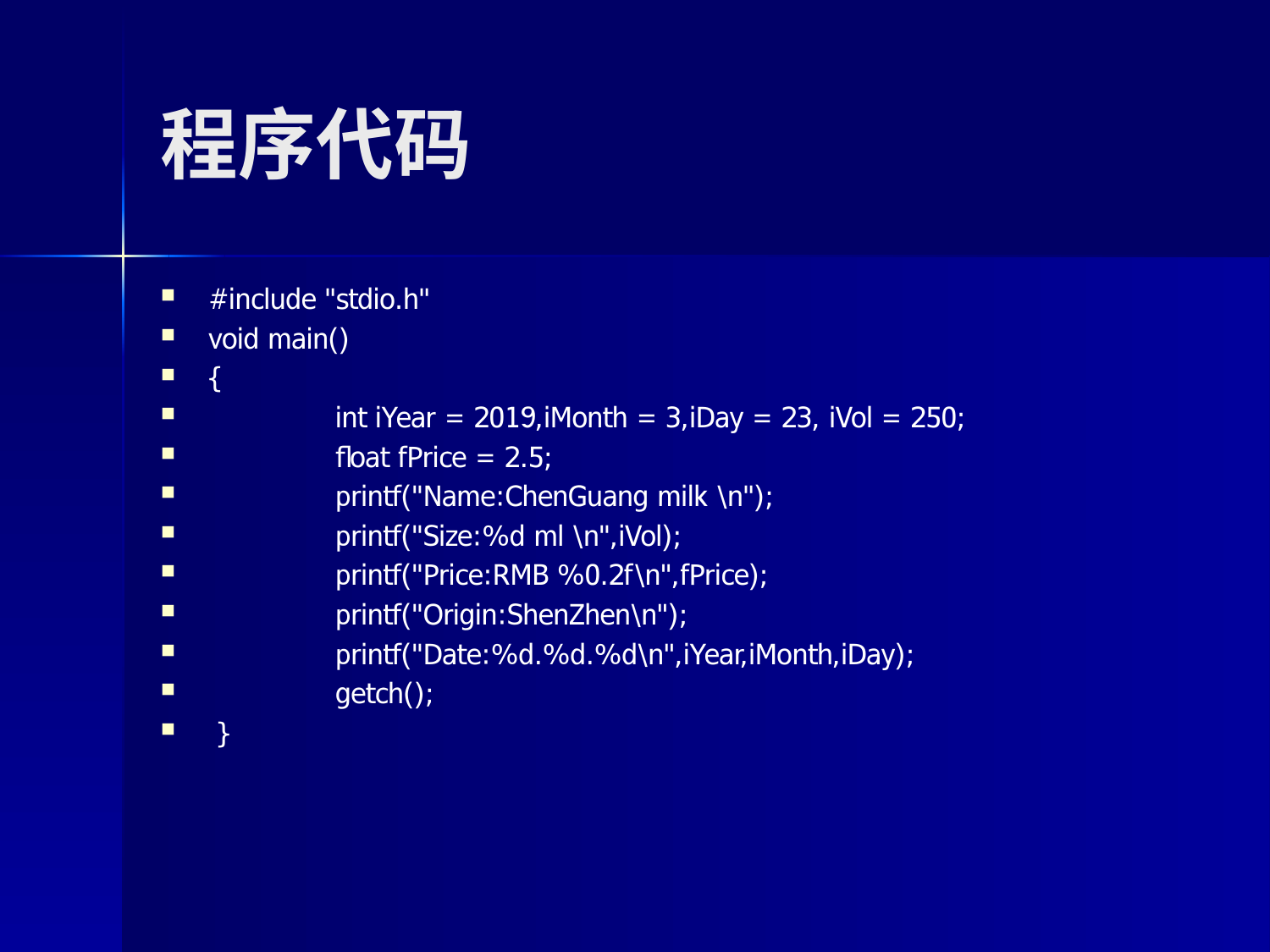

# 程序代码
#include "stdio.h"
void main()
{
	int iYear = 2019,iMonth = 3,iDay = 23, iVol = 250;
	float fPrice = 2.5;
	printf("Name:ChenGuang milk \n");
	printf("Size:%d ml \n",iVol);
	printf("Price:RMB %0.2f\n",fPrice);
	printf("Origin:ShenZhen\n");
	printf("Date:%d.%d.%d\n",iYear,iMonth,iDay);
	getch();
 }